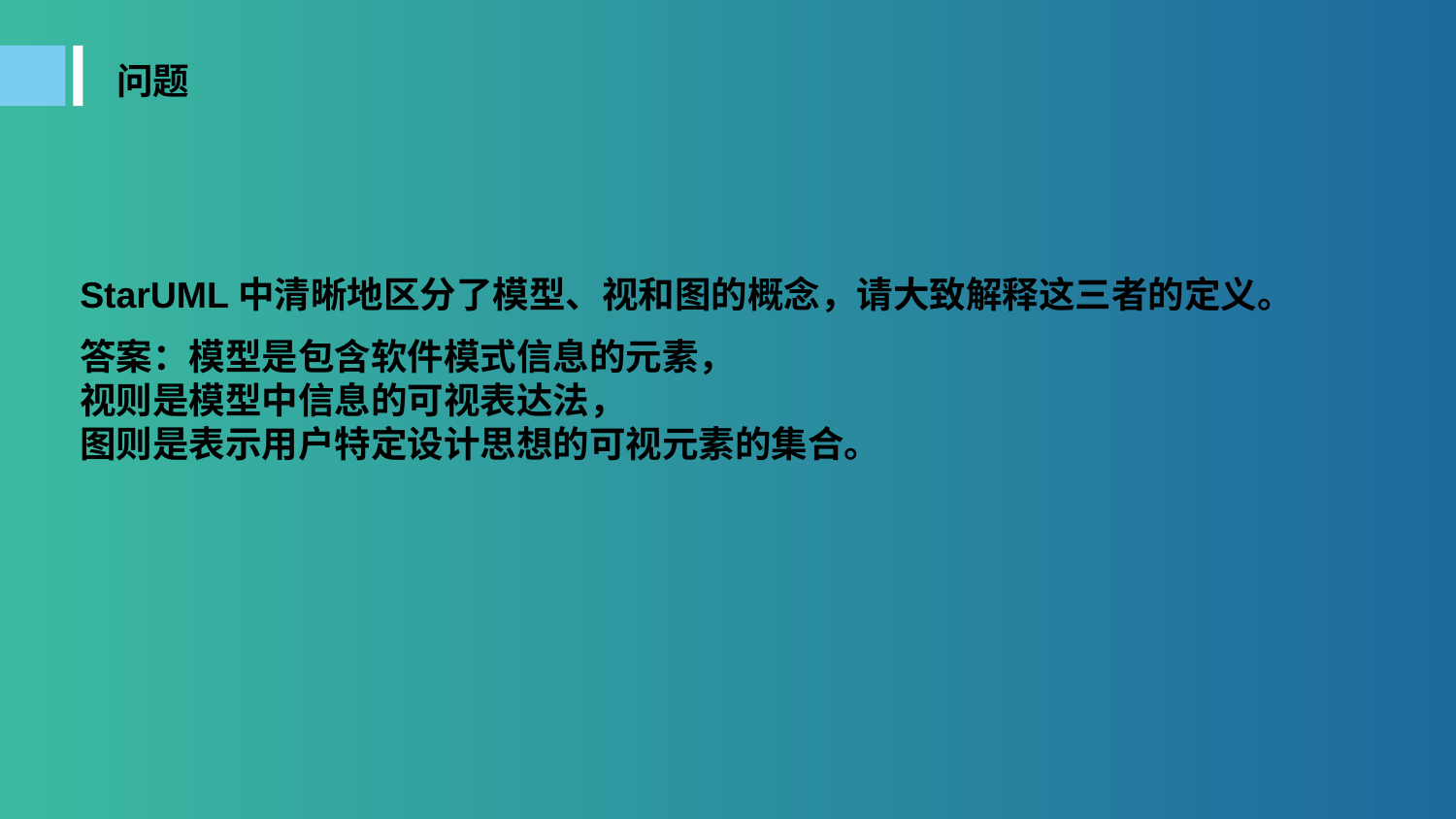

问题
StarUML中清晰地区分了模型、视和图的概念，请大致解释这三者的定义。
答案：模型是包含软件模式信息的元素，
视则是模型中信息的可视表达法，
图则是表示用户特定设计思想的可视元素的集合。